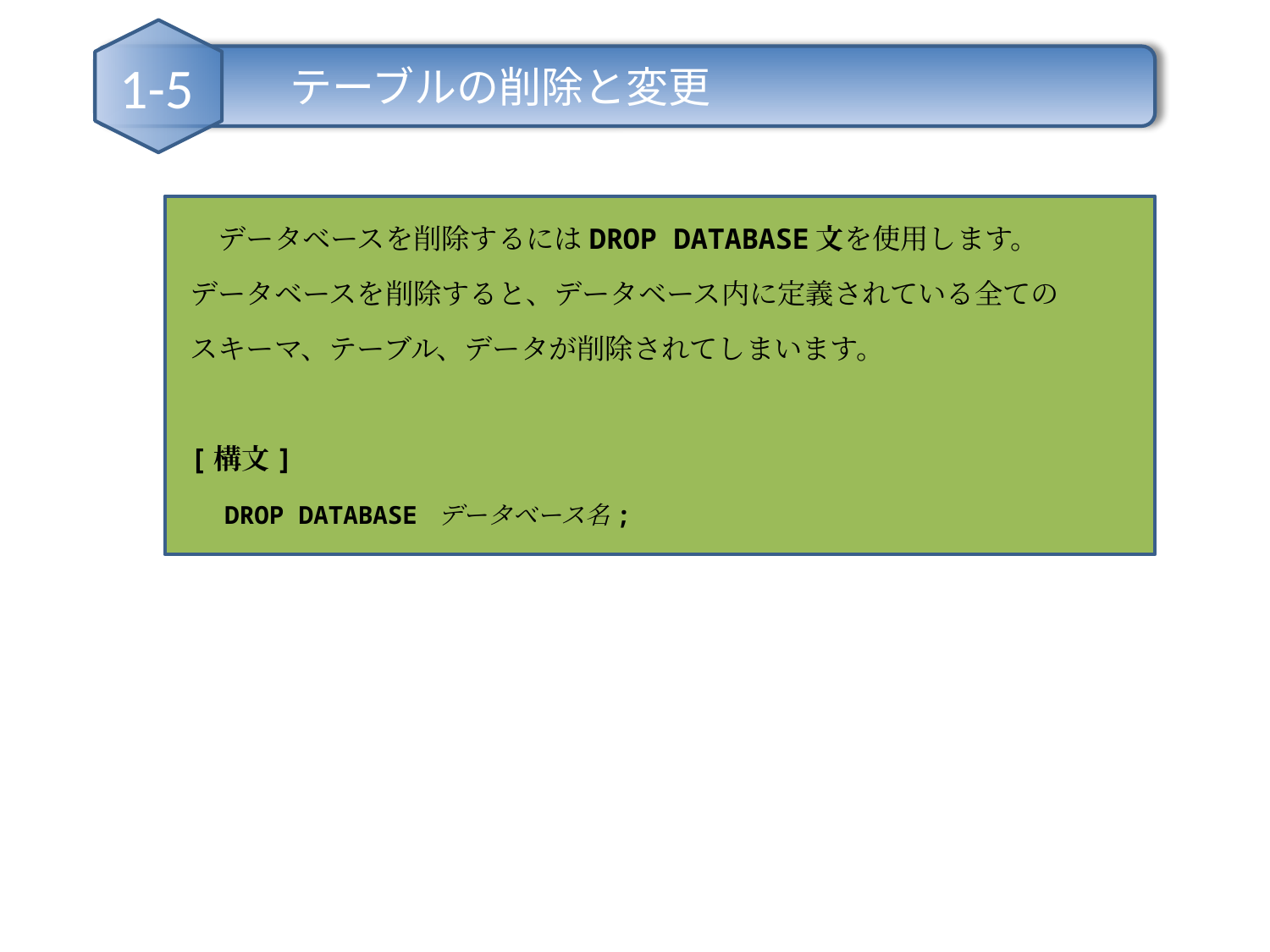

テーブルの削除と変更
1-5
　データベースを削除するにはDROP DATABASE文を使用します。
データベースを削除すると、データベース内に定義されている全ての
スキーマ、テーブル、データが削除されてしまいます。

[構文]
　DROP DATABASE データベース名;